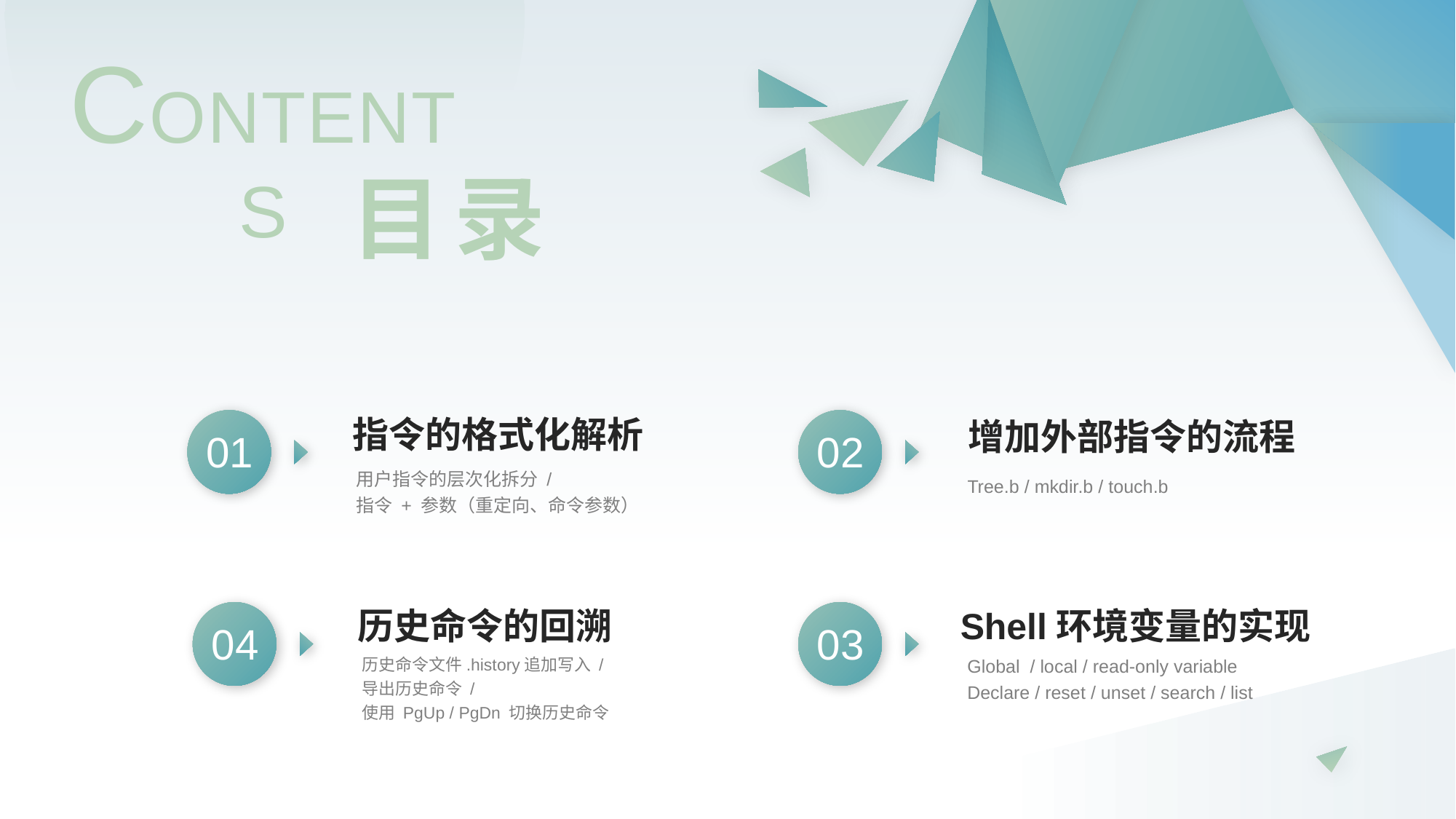

CONTENTS

目录
指令的格式化解析
用户指令的层次化拆分 /
指令 + 参数（重定向、命令参数）
增加外部指令的流程
Tree.b / mkdir.b / touch.b

01

02

历史命令的回溯
历史命令文件.history追加写入 /
导出历史命令 /
使用 PgUp / PgDn 切换历史命令
Shell环境变量的实现
Global  / local / read-only variable
Declare / reset / unset / search / list

04

03